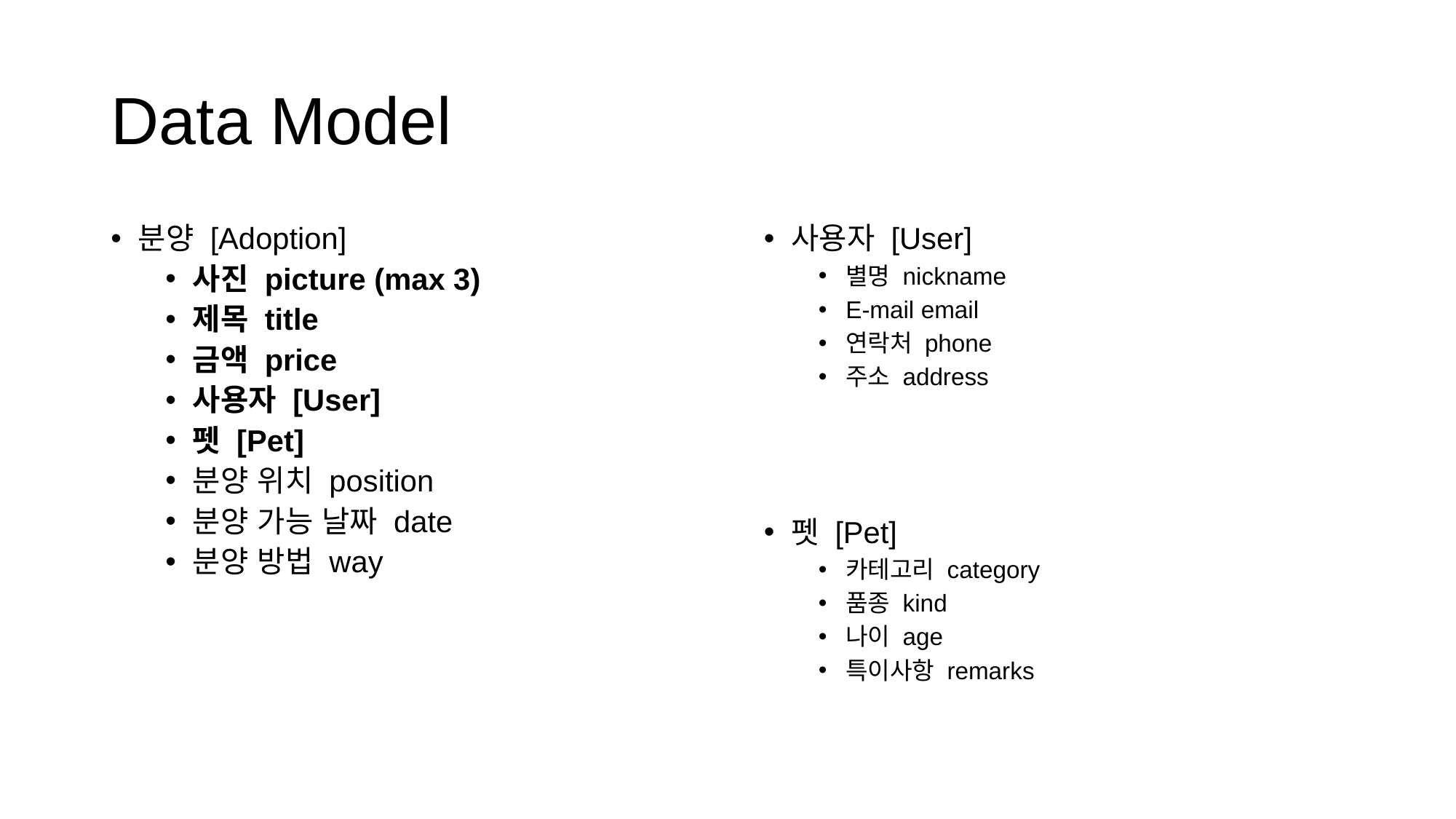

# Data Model
분양 [Adoption]
사진 picture (max 3)
제목 title
금액 price
사용자 [User]
펫 [Pet]
분양 위치 position
분양 가능 날짜 date
분양 방법 way

사용자 [User]
별명 nickname
E-mail email
연락처 phone
주소 address
펫 [Pet]
카테고리 category
품종 kind
나이 age
특이사항 remarks